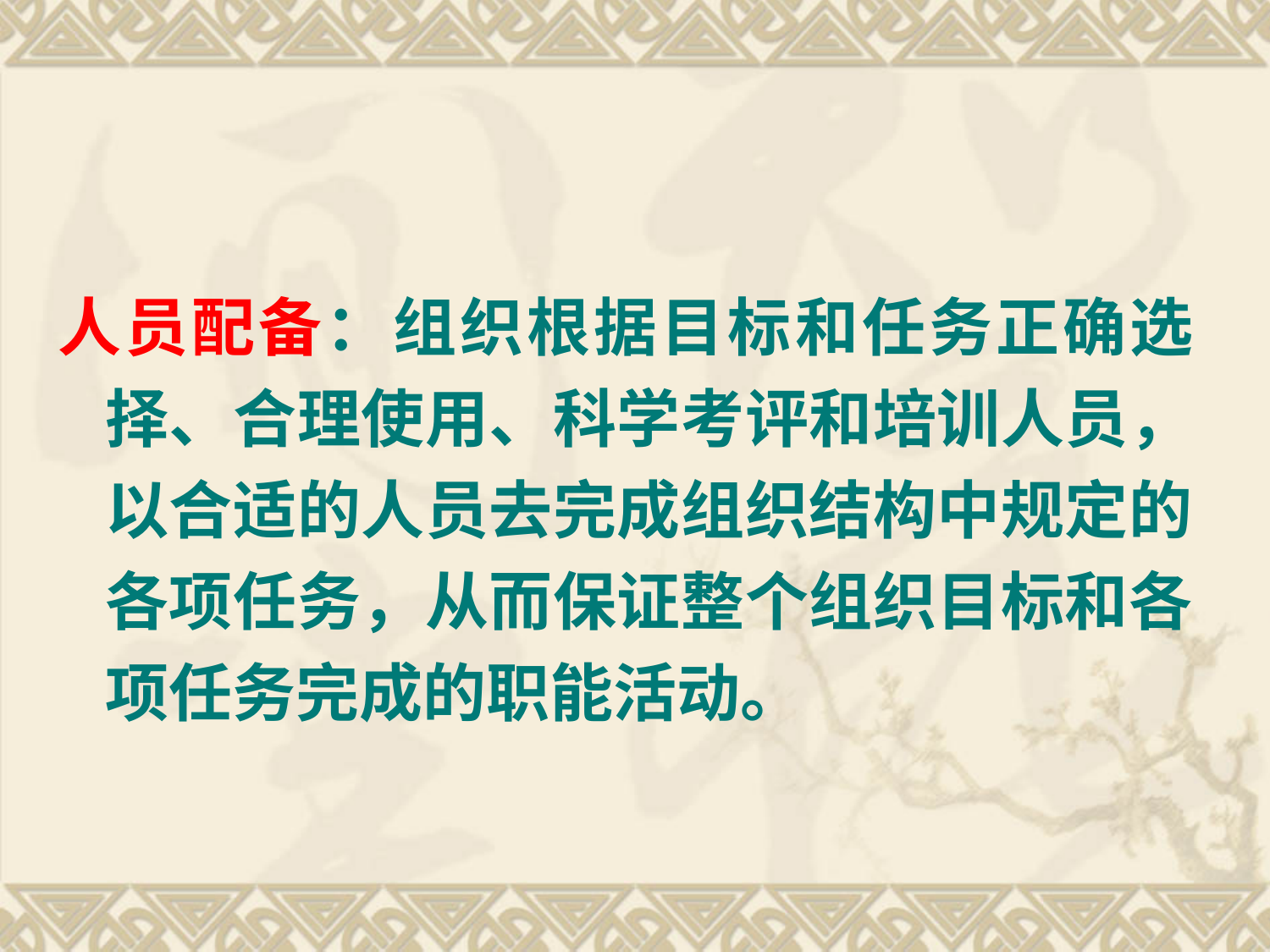

人员配备：组织根据目标和任务正确选择、合理使用、科学考评和培训人员，以合适的人员去完成组织结构中规定的各项任务，从而保证整个组织目标和各项任务完成的职能活动。